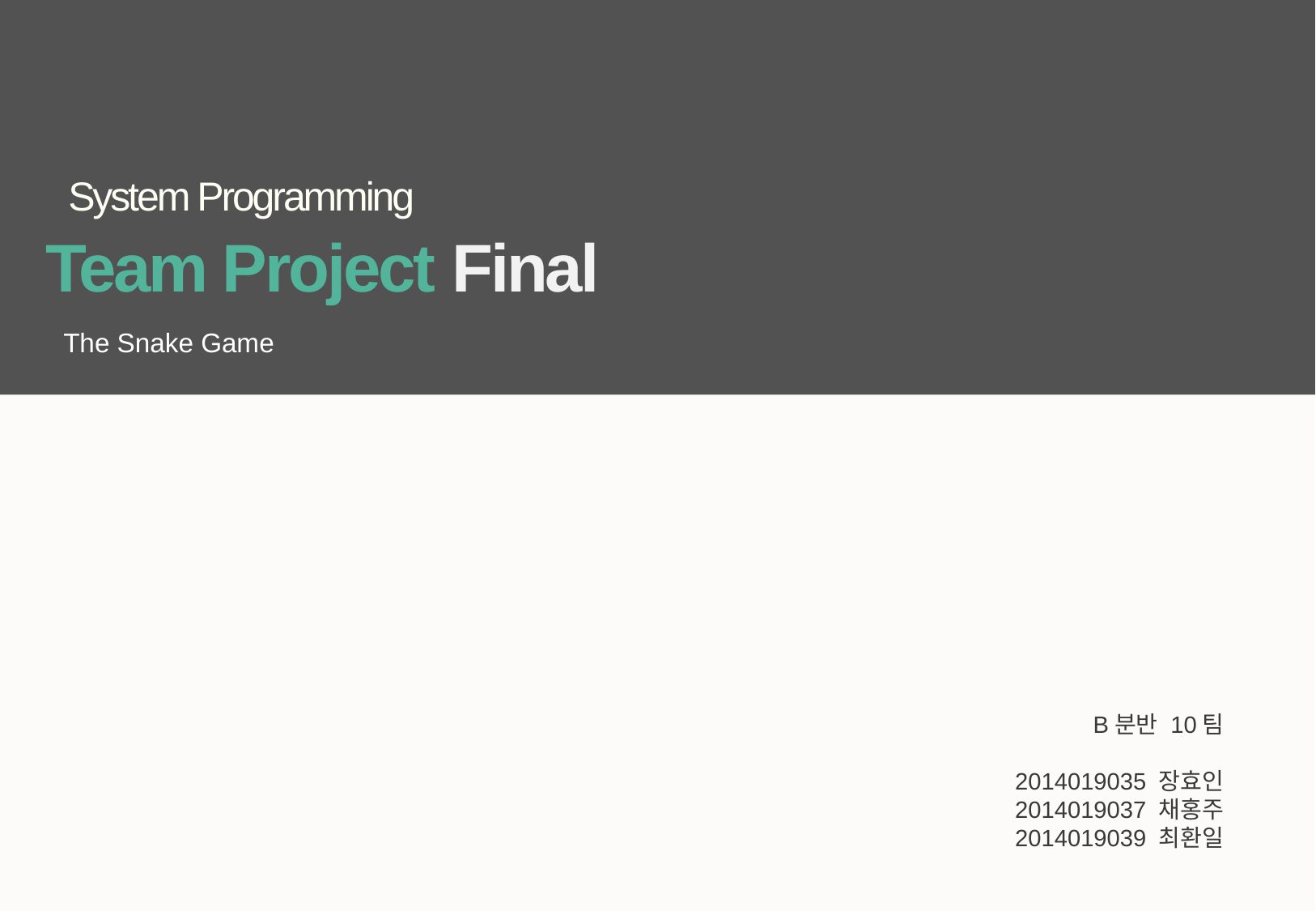

System Programming
Team Project Final
The Snake Game
B분반 10팀

2014019035 장효인
2014019037 채홍주
2014019039 최환일